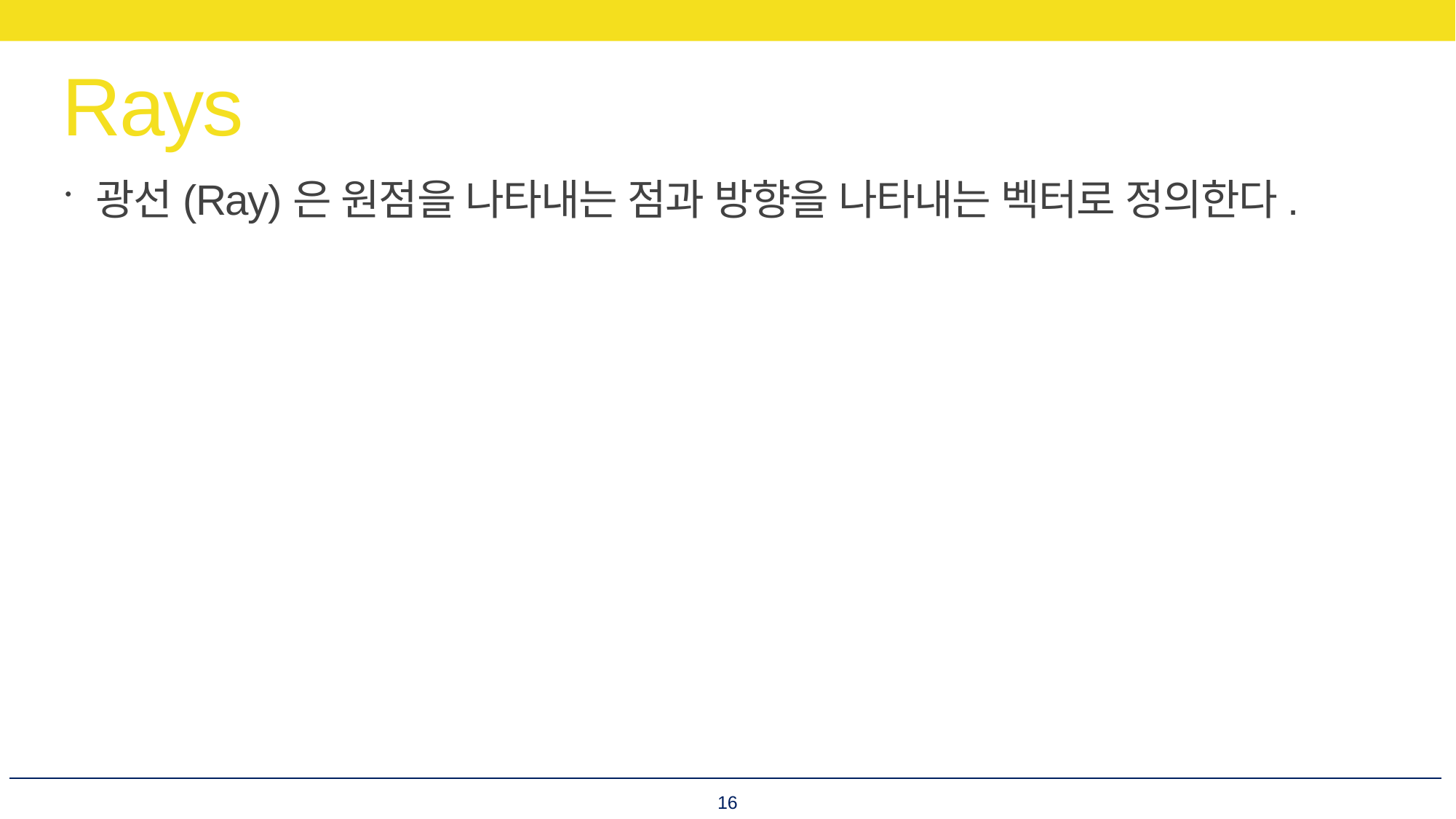

# Rays
광선(Ray)은 원점을 나타내는 점과 방향을 나타내는 벡터로 정의한다.
16